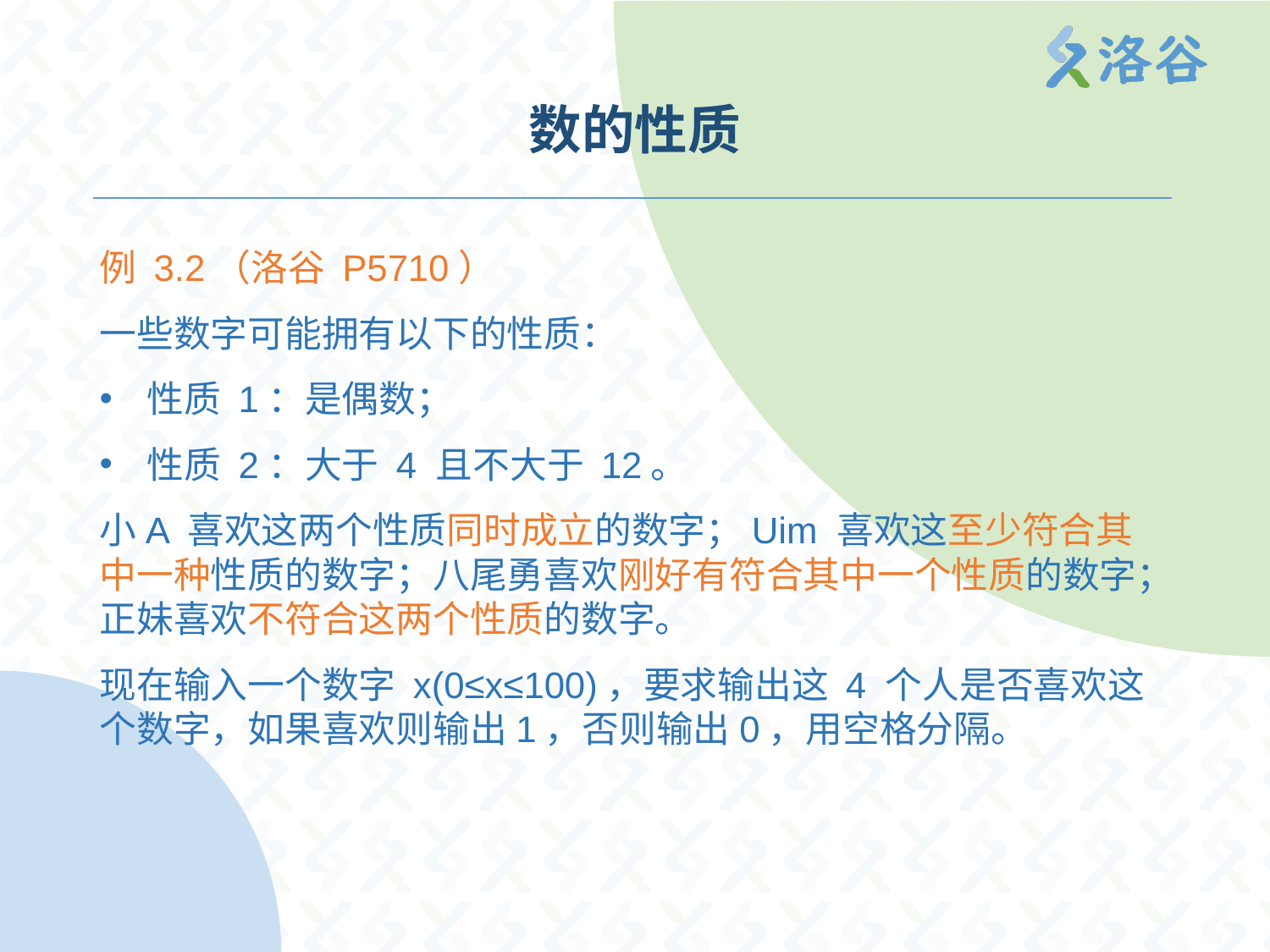

# 数的性质
例 3.2（洛谷 P5710）
一些数字可能拥有以下的性质：
性质 1：是偶数；
性质 2：大于 4 且不大于 12。
小A 喜欢这两个性质同时成立的数字；Uim 喜欢这至少符合其中一种性质的数字；八尾勇喜欢刚好有符合其中一个性质的数字；正妹喜欢不符合这两个性质的数字。
现在输入一个数字 x(0≤x≤100)，要求输出这 4 个人是否喜欢这个数字，如果喜欢则输出1，否则输出0，用空格分隔。